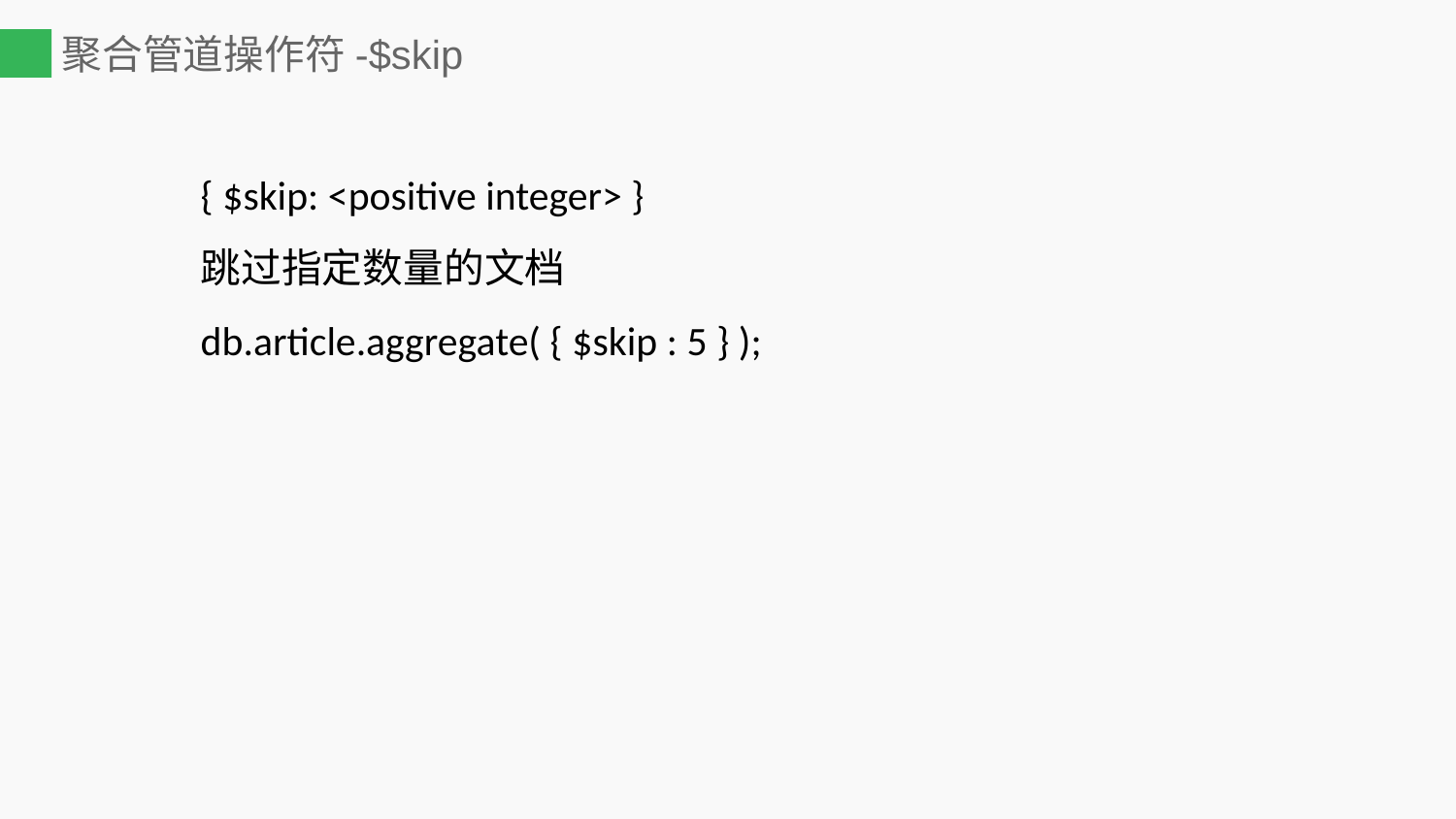

# 聚合管道操作符-$skip
{ $skip: <positive integer> }
跳过指定数量的文档
db.article.aggregate( { $skip : 5 } );